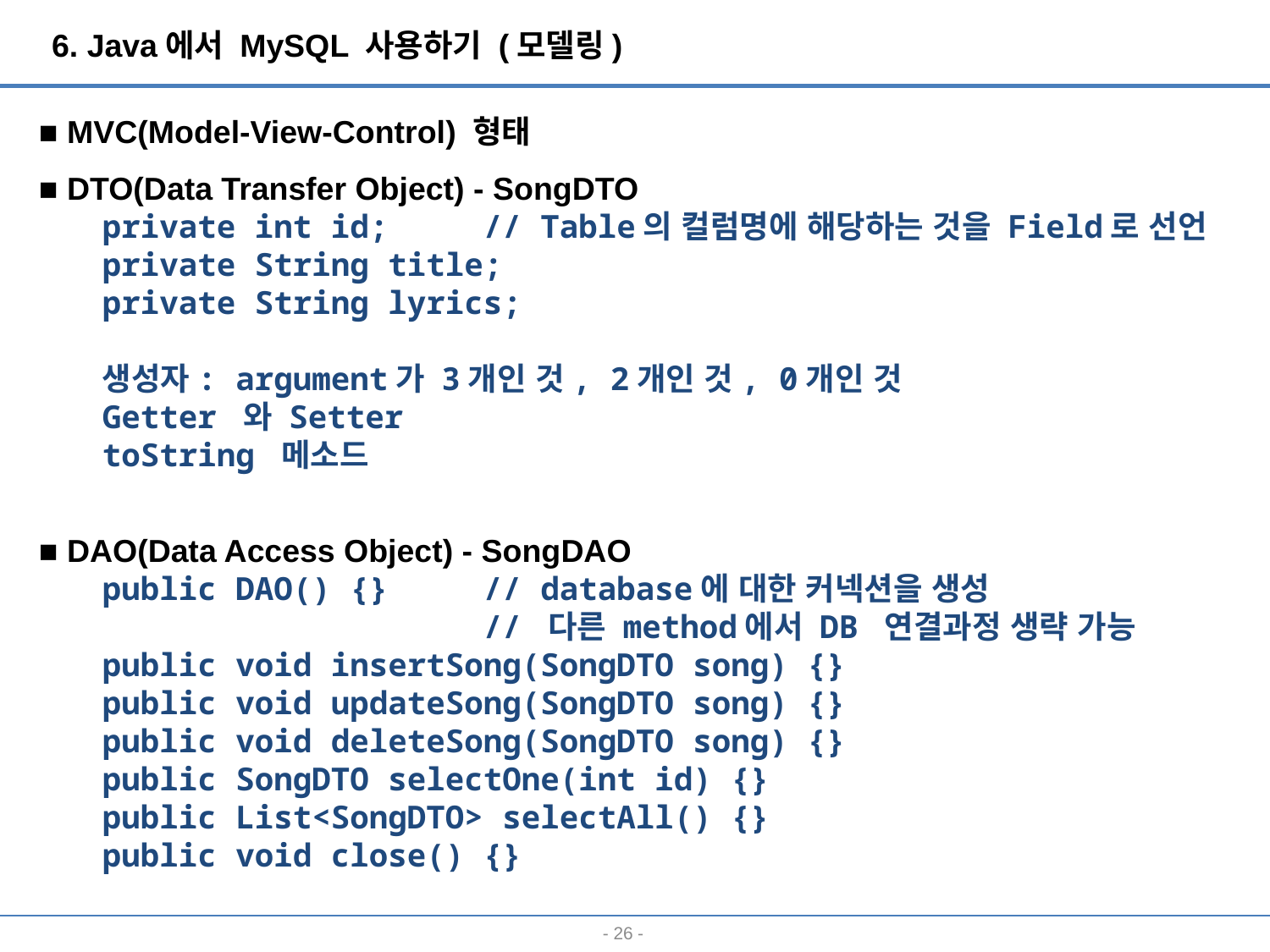

6. Java에서 MySQL 사용하기 (모델링)
■ MVC(Model-View-Control) 형태
■ DTO(Data Transfer Object) - SongDTO
private int id;	// Table의 컬럼명에 해당하는 것을 Field로 선언
private String title;
private String lyrics;

생성자: argument가 3개인 것, 2개인 것, 0개인 것
Getter 와 Setter
toString 메소드

■ DAO(Data Access Object) - SongDAO
public DAO() {}	// database에 대한 커넥션을 생성
			// 다른 method에서 DB 연결과정 생략 가능
public void insertSong(SongDTO song) {}
public void updateSong(SongDTO song) {}
public void deleteSong(SongDTO song) {}
public SongDTO selectOne(int id) {}
public List<SongDTO> selectAll() {}
public void close() {}
- 26 -